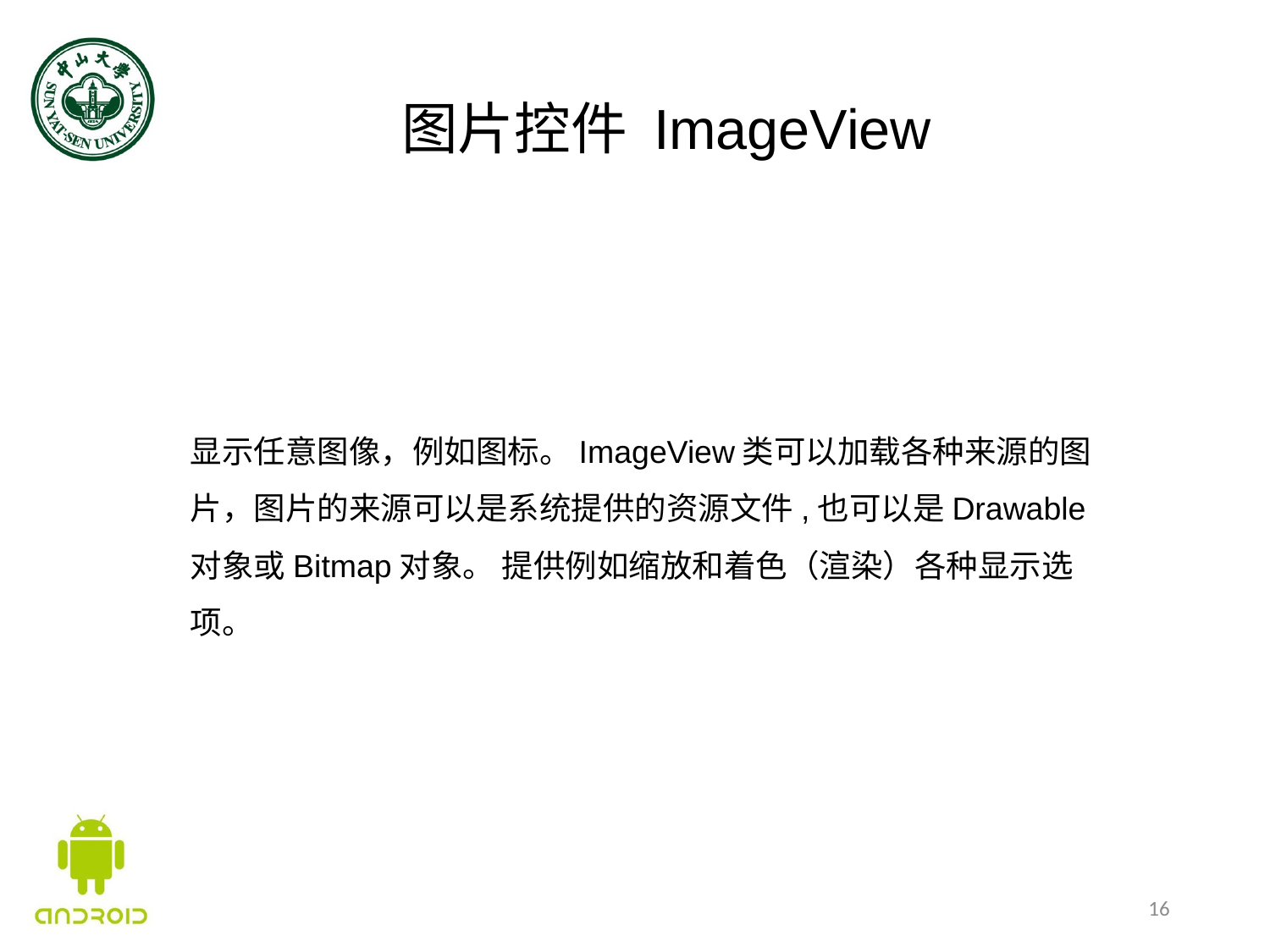

图片控件 ImageView

显示任意图像，例如图标。ImageView类可以加载各种来源的图片，图片的来源可以是系统提供的资源文件,也可以是Drawable对象或Bitmap对象。 提供例如缩放和着色（渲染）各种显示选项。
16